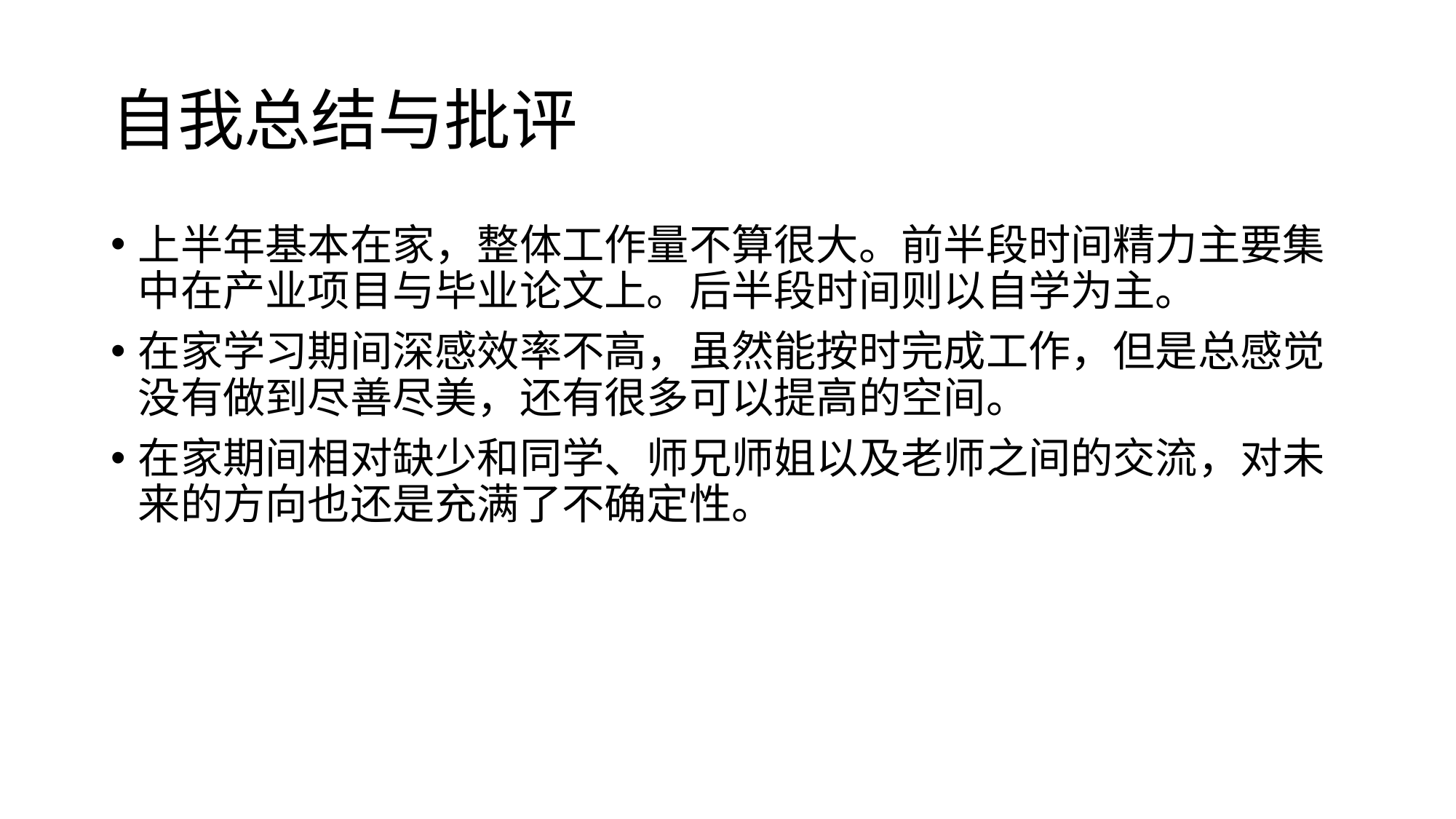

# 自我总结与批评
上半年基本在家，整体工作量不算很大。前半段时间精力主要集中在产业项目与毕业论文上。后半段时间则以自学为主。
在家学习期间深感效率不高，虽然能按时完成工作，但是总感觉没有做到尽善尽美，还有很多可以提高的空间。
在家期间相对缺少和同学、师兄师姐以及老师之间的交流，对未来的方向也还是充满了不确定性。